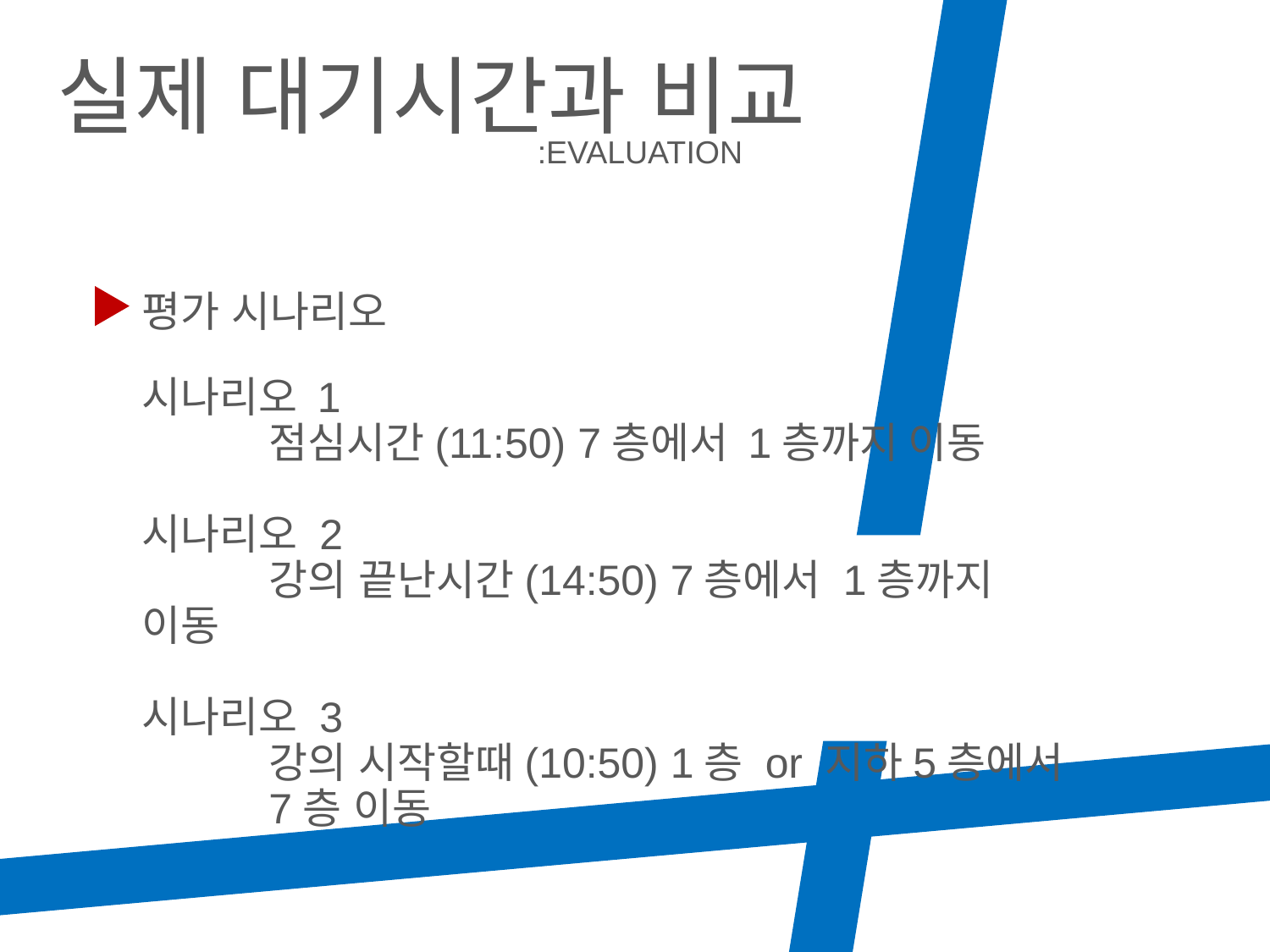

실제 대기시간과 비교
:EVALUATION
평가 시나리오

시나리오 1
	점심시간(11:50) 7층에서 1층까지 이동

시나리오 2
	강의 끝난시간(14:50) 7층에서 1층까지 이동

시나리오 3
	강의 시작할때(10:50) 1층 or 지하5층에서	7층 이동